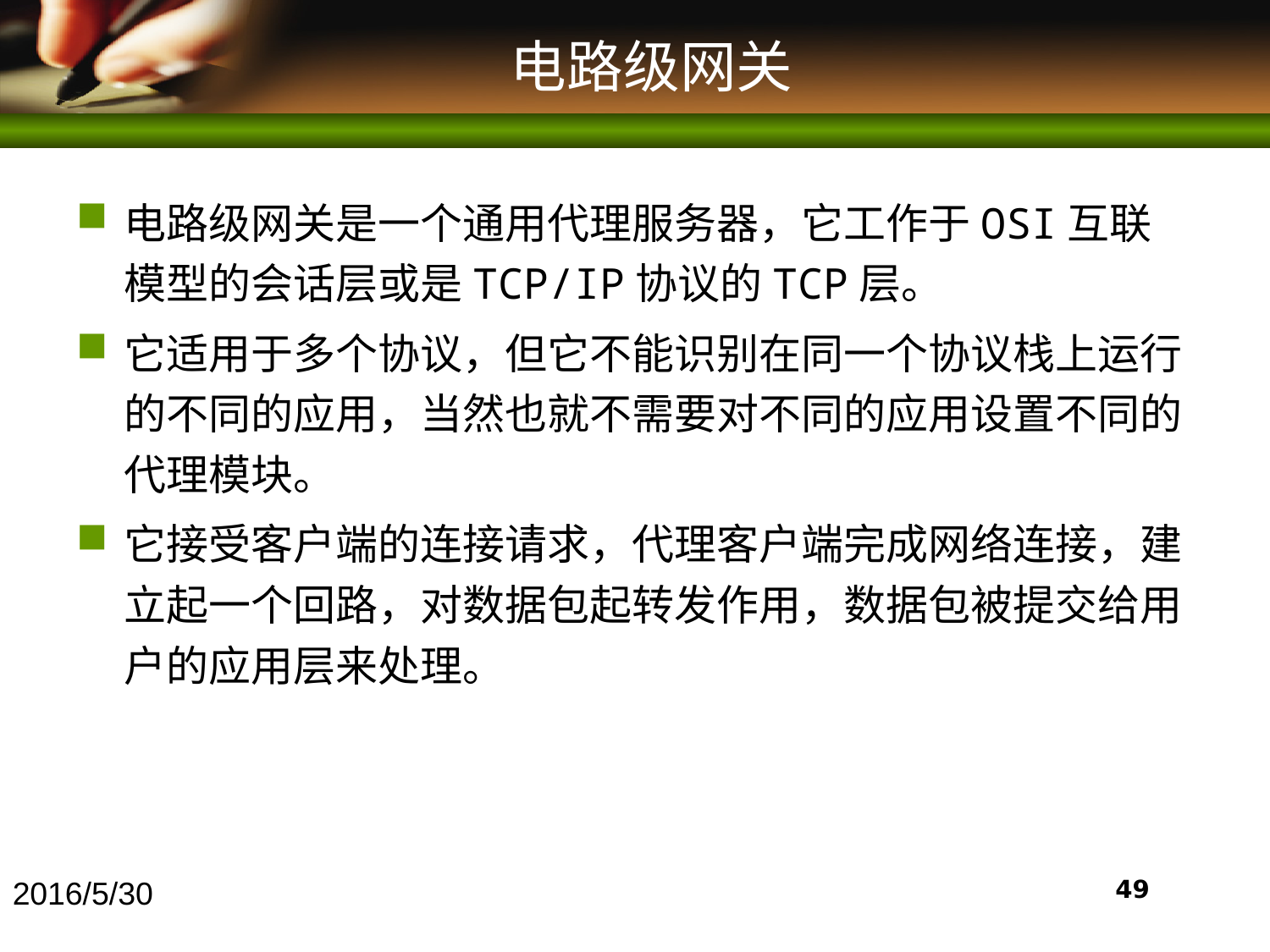

#
电路级网关
电路级网关是一个通用代理服务器，它工作于OSI互联模型的会话层或是TCP/IP协议的TCP层。
它适用于多个协议，但它不能识别在同一个协议栈上运行的不同的应用，当然也就不需要对不同的应用设置不同的代理模块。
它接受客户端的连接请求，代理客户端完成网络连接，建立起一个回路，对数据包起转发作用，数据包被提交给用户的应用层来处理。
2016/5/30

49